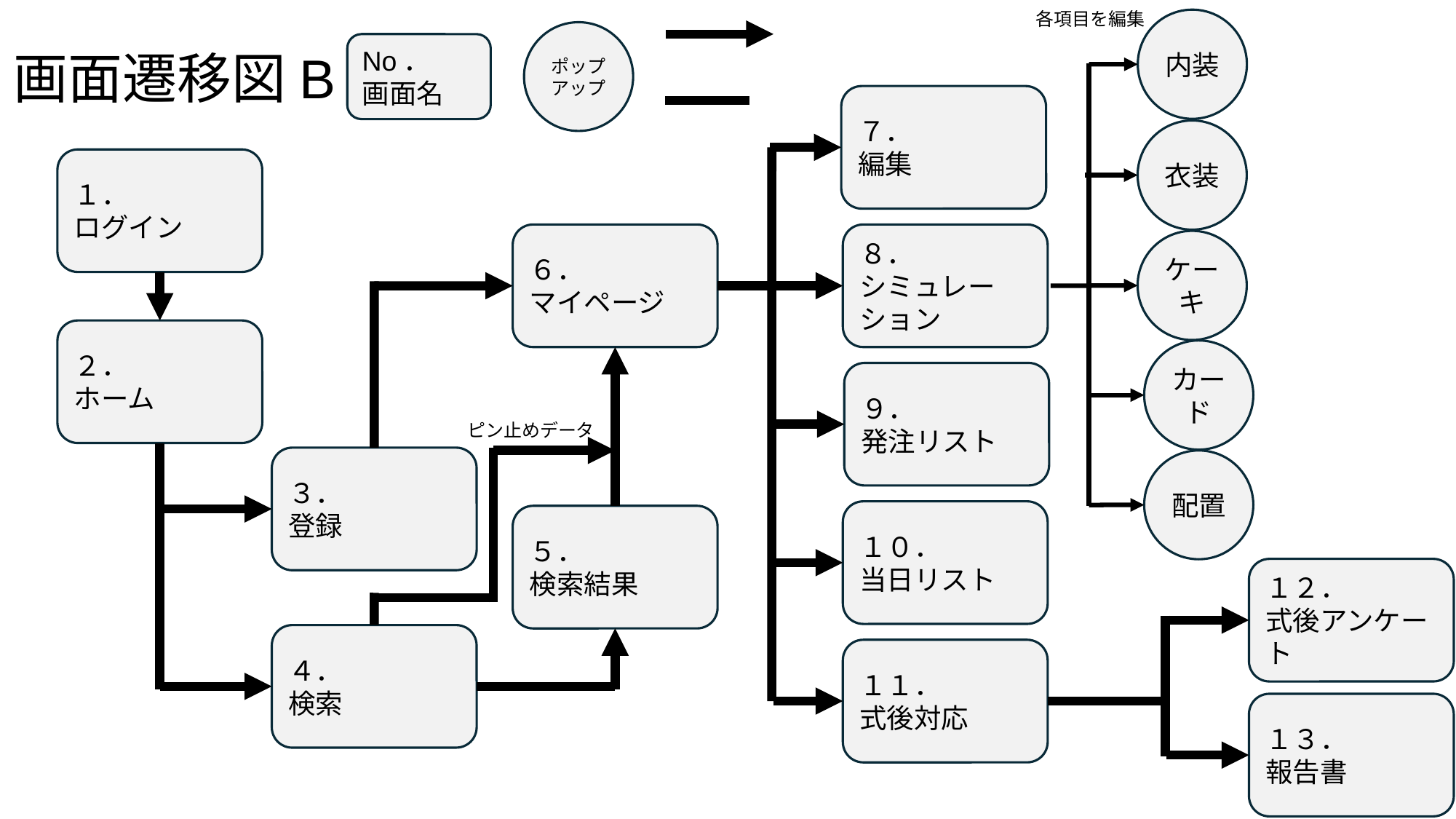

各項目を編集
画面遷移図B
内装
ポップアップ
No．
画面名
７．
編集
衣装
１．
ログイン
６．
マイページ
８．
シミュレーション
ケーキ
２．
ホーム
カード
９．
発注リスト
ピン止めデータ
３．
登録
配置
１０．
当日リスト
５．
検索結果
１２．
式後アンケート
４．
検索
１１．
式後対応
１３．
報告書